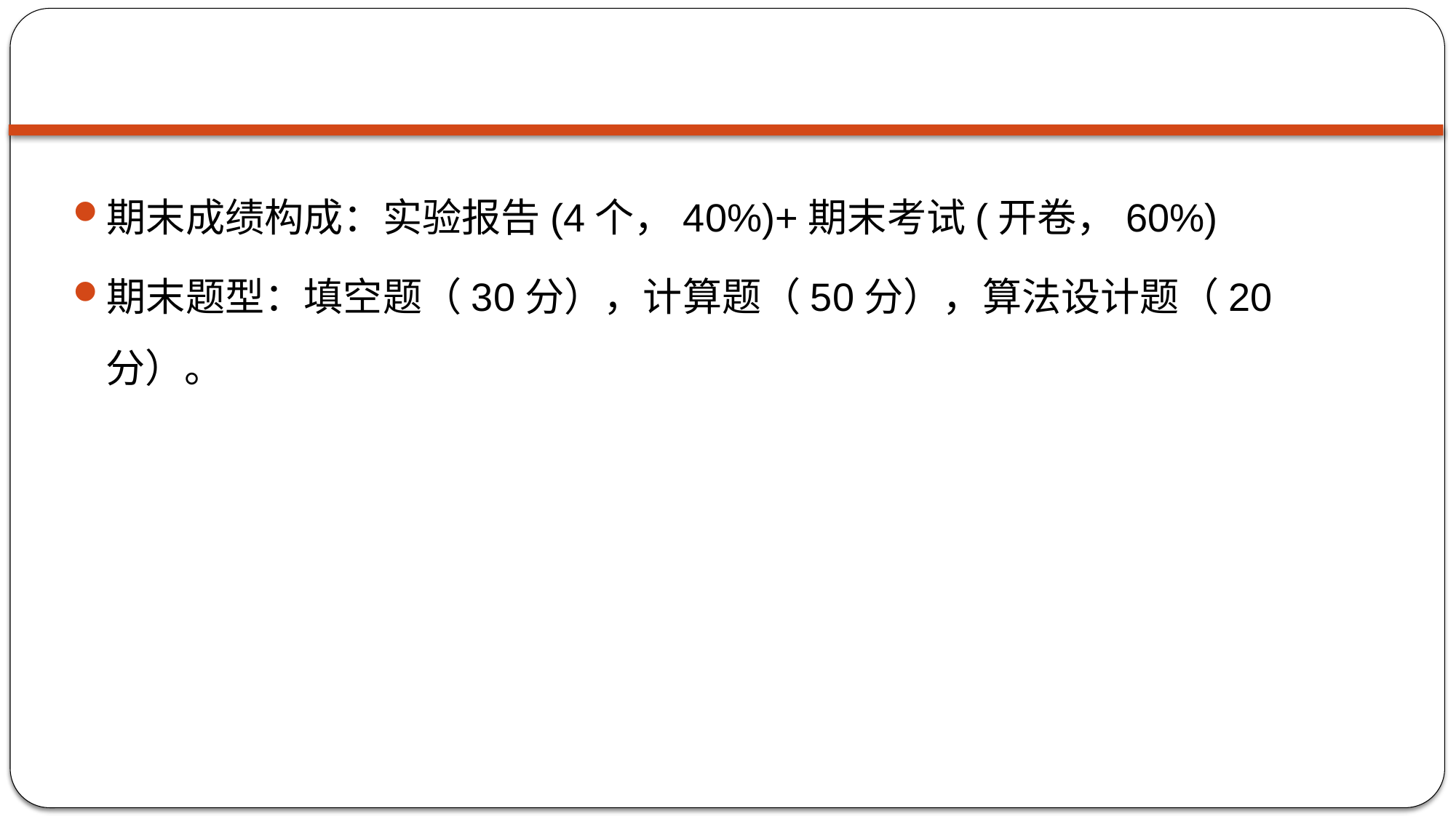

#
期末成绩构成：实验报告(4个，40%)+期末考试(开卷，60%)
期末题型：填空题（30分），计算题（50分），算法设计题（20分）。